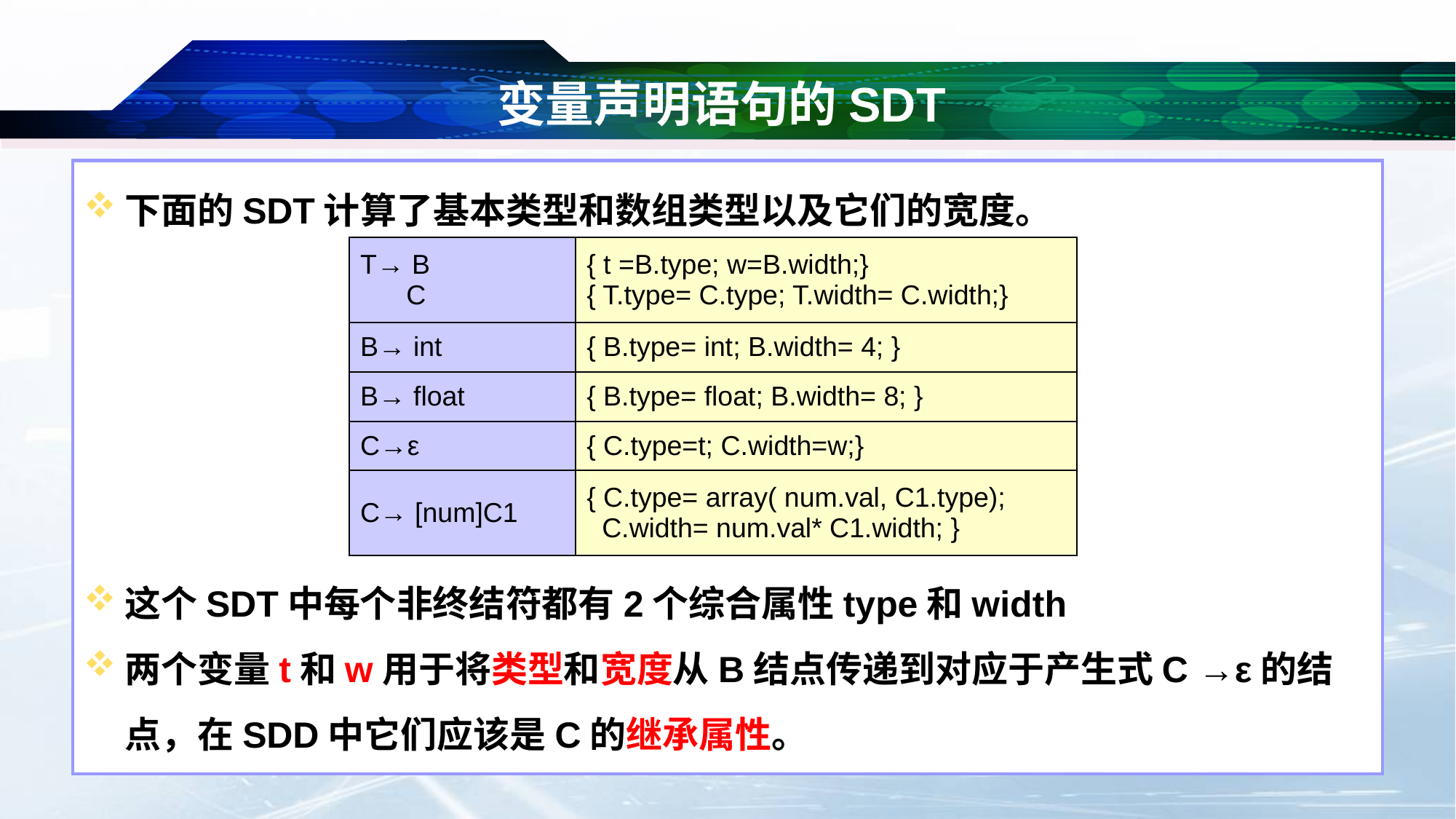

# 变量声明语句的SDT
下面的SDT计算了基本类型和数组类型以及它们的宽度。

这个SDT中每个非终结符都有2个综合属性type和width
两个变量t和w用于将类型和宽度从B结点传递到对应于产生式C →ε的结点，在SDD中它们应该是C的继承属性。

| T→ B C | { t =B.type; w=B.width;} { T.type= C.type; T.width= C.width;} |
| --- | --- |
| B→ int | { B.type= int; B.width= 4; } |
| B→ float | { B.type= float; B.width= 8; } |
| C→ε | { C.type=t; C.width=w;} |
| C→ [num]C1 | { C.type= array( num.val, C1.type); C.width= num.val\* C1.width; } |